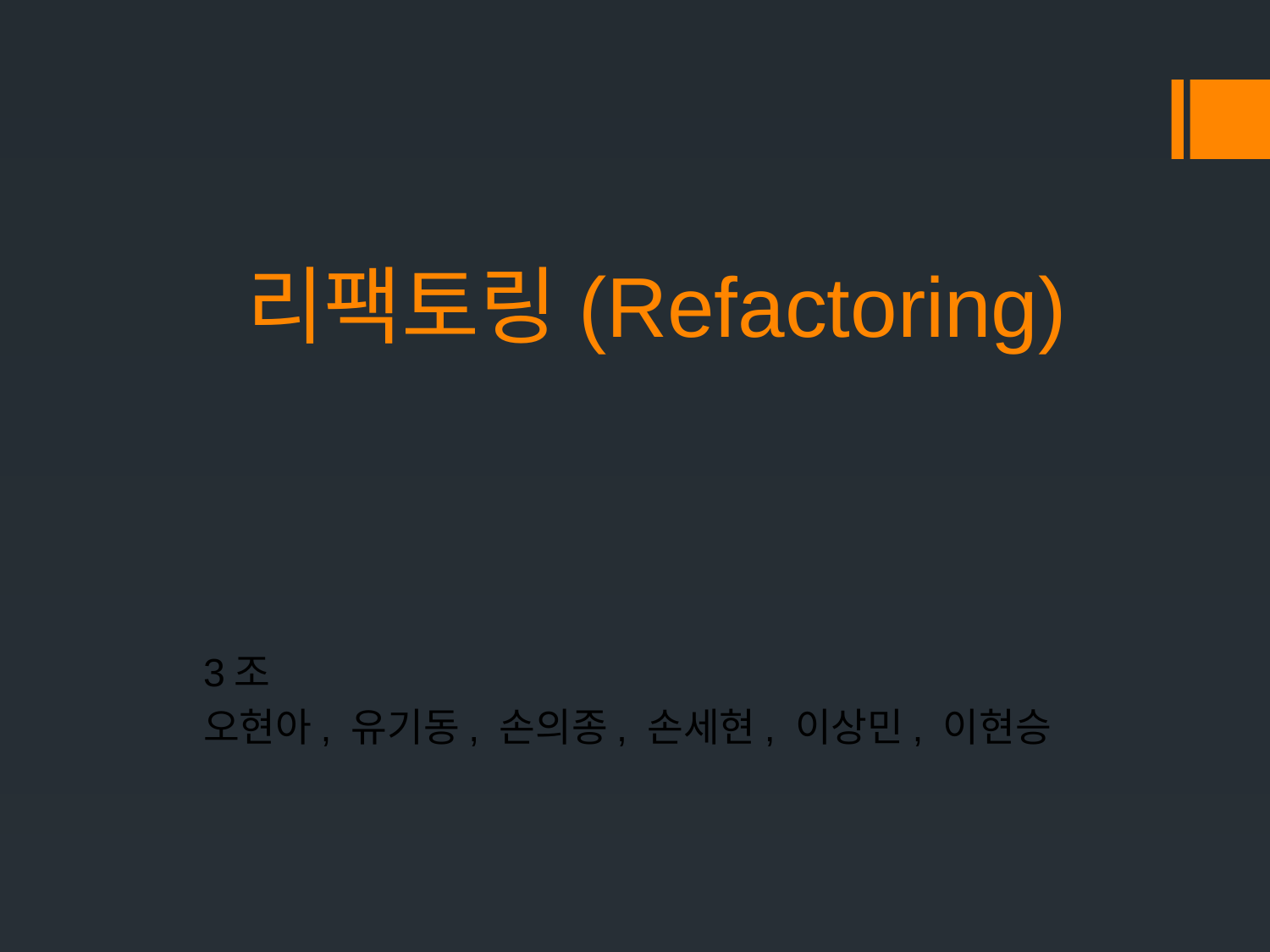

# 리팩토링(Refactoring)

3조
오현아, 유기동, 손의종, 손세현, 이상민, 이현승